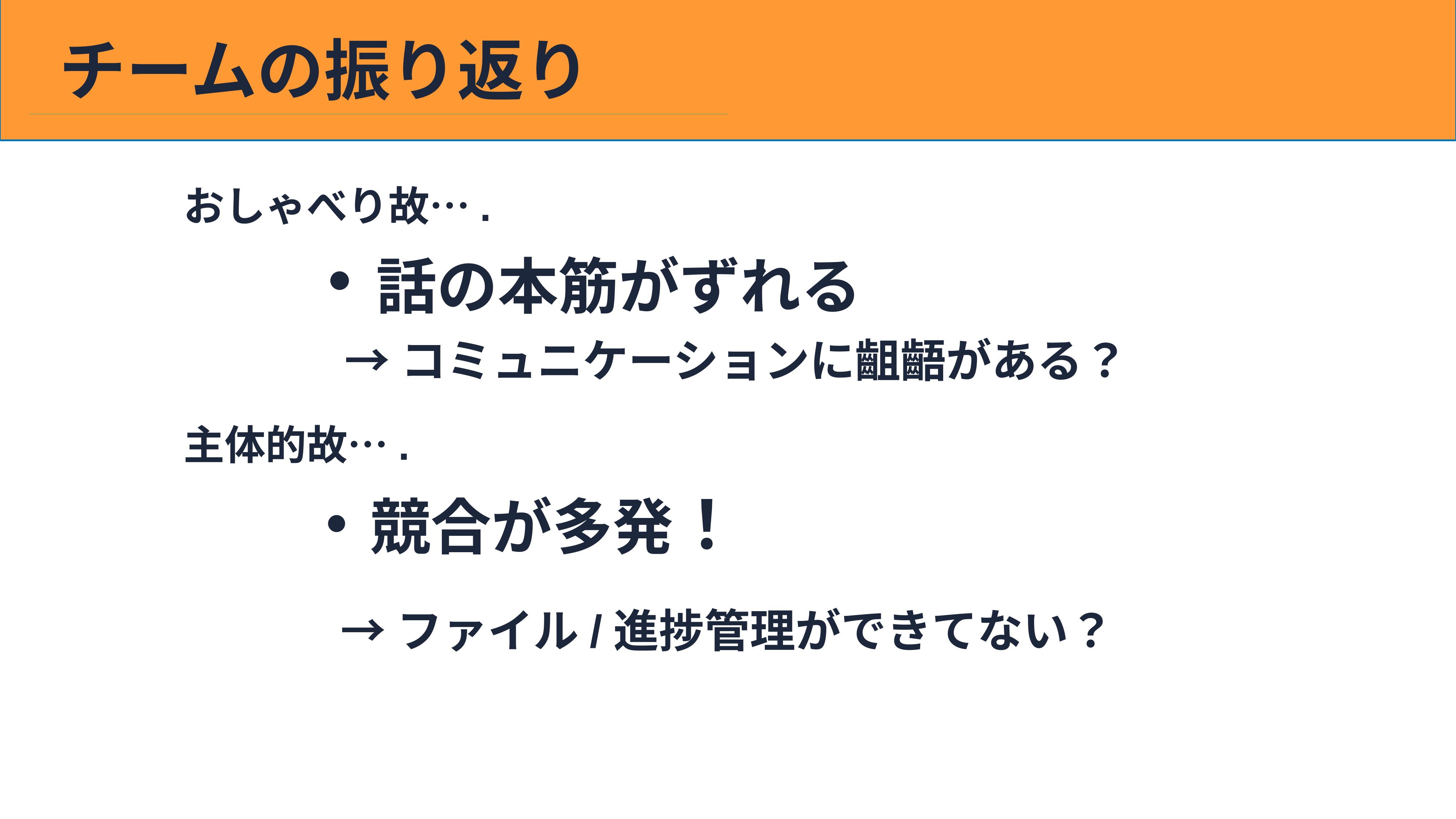

チームの振り返り
おしゃべり故….
・話の本筋がずれる
→コミュニケーションに齟齬がある？
主体的故….
・競合が多発！
→ファイル/進捗管理ができてない？